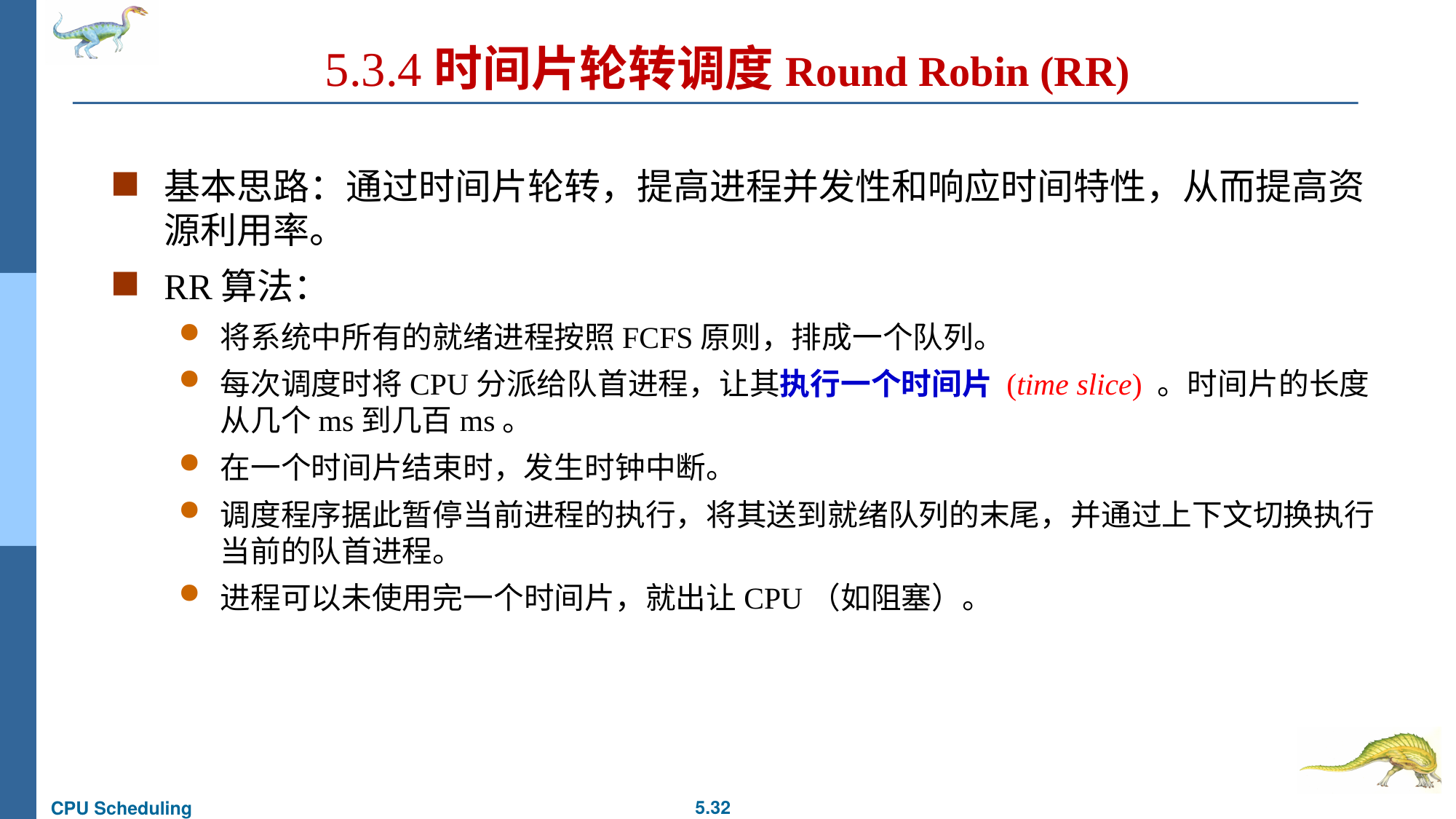

# 5.3.4时间片轮转调度Round Robin (RR)
基本思路：通过时间片轮转，提高进程并发性和响应时间特性，从而提高资源利用率。
RR算法：
将系统中所有的就绪进程按照FCFS原则，排成一个队列。
每次调度时将CPU分派给队首进程，让其执行一个时间片 (time slice) 。时间片的长度从几个ms到几百ms。
在一个时间片结束时，发生时钟中断。
调度程序据此暂停当前进程的执行，将其送到就绪队列的末尾，并通过上下文切换执行当前的队首进程。
进程可以未使用完一个时间片，就出让CPU（如阻塞）。